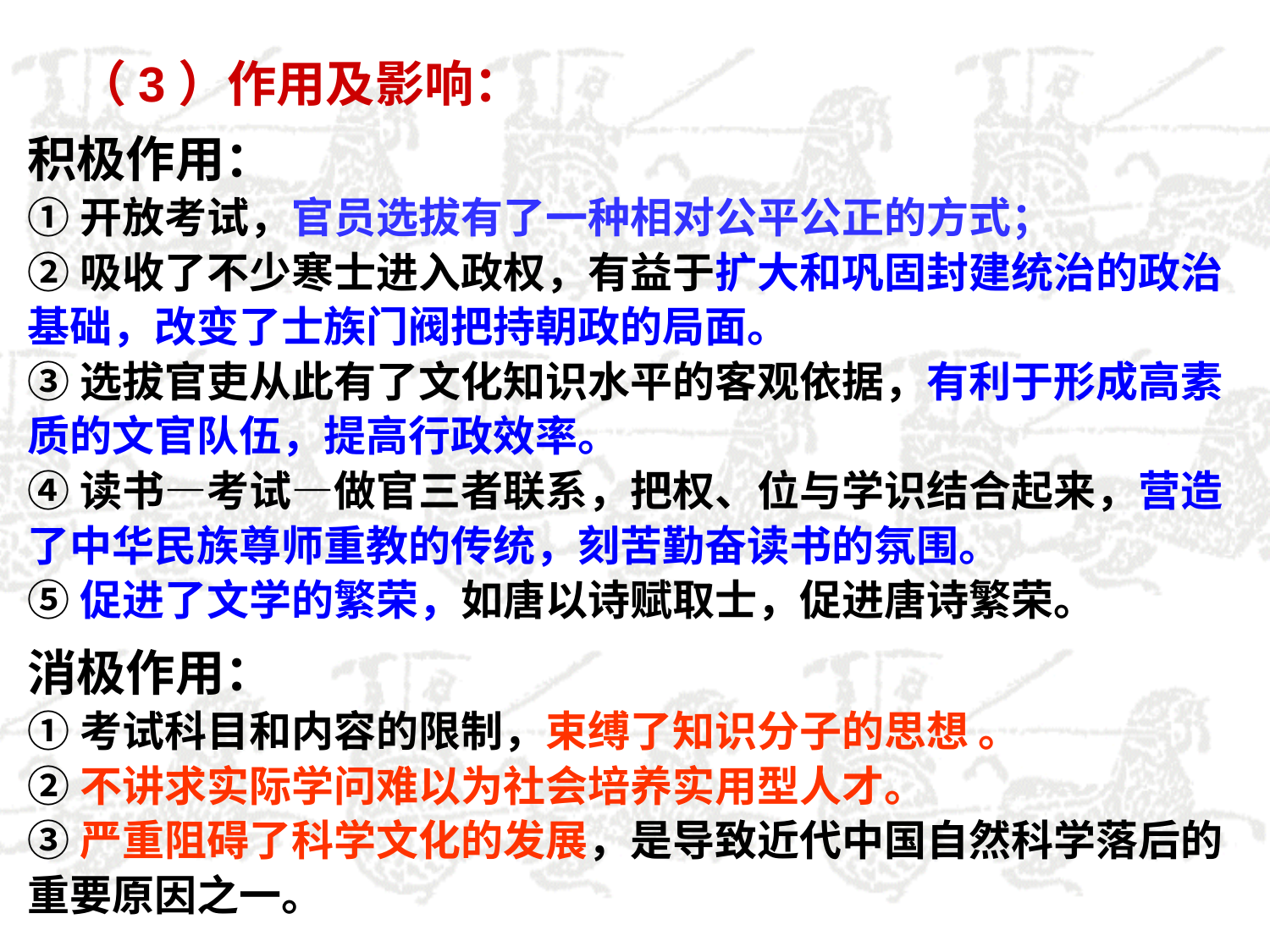

（3）作用及影响：
积极作用：
①开放考试，官员选拔有了一种相对公平公正的方式；
②吸收了不少寒士进入政权，有益于扩大和巩固封建统治的政治基础，改变了士族门阀把持朝政的局面。
③选拔官吏从此有了文化知识水平的客观依据，有利于形成高素质的文官队伍，提高行政效率。
④读书—考试—做官三者联系，把权、位与学识结合起来，营造了中华民族尊师重教的传统，刻苦勤奋读书的氛围。
⑤促进了文学的繁荣，如唐以诗赋取士，促进唐诗繁荣。
消极作用：
①考试科目和内容的限制，束缚了知识分子的思想 。
②不讲求实际学问难以为社会培养实用型人才。
③严重阻碍了科学文化的发展，是导致近代中国自然科学落后的重要原因之一。